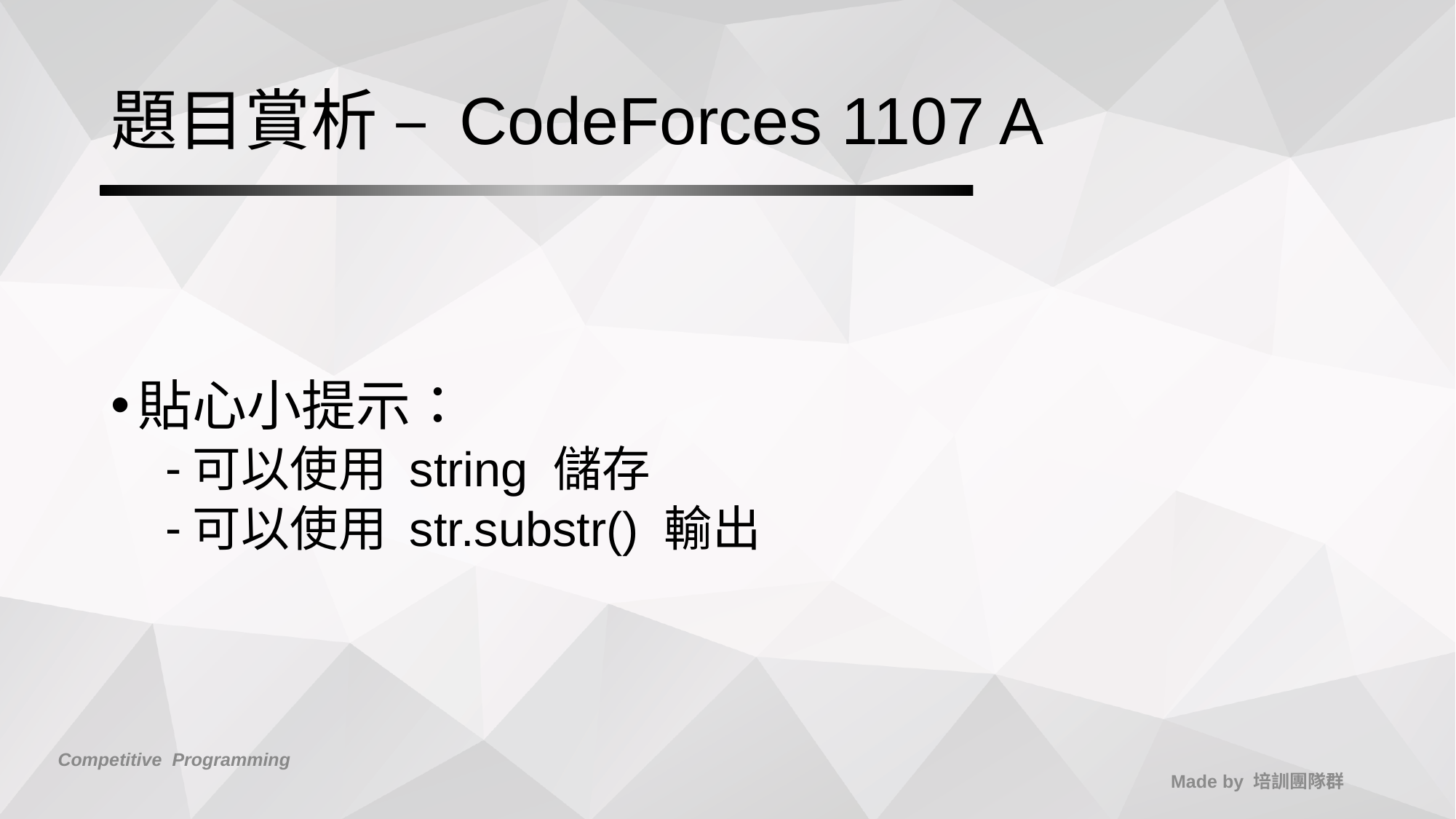

# 題目賞析 – CodeForces 1107 A

貼心小提示：
可以使用 string 儲存
可以使用 str.substr() 輸出